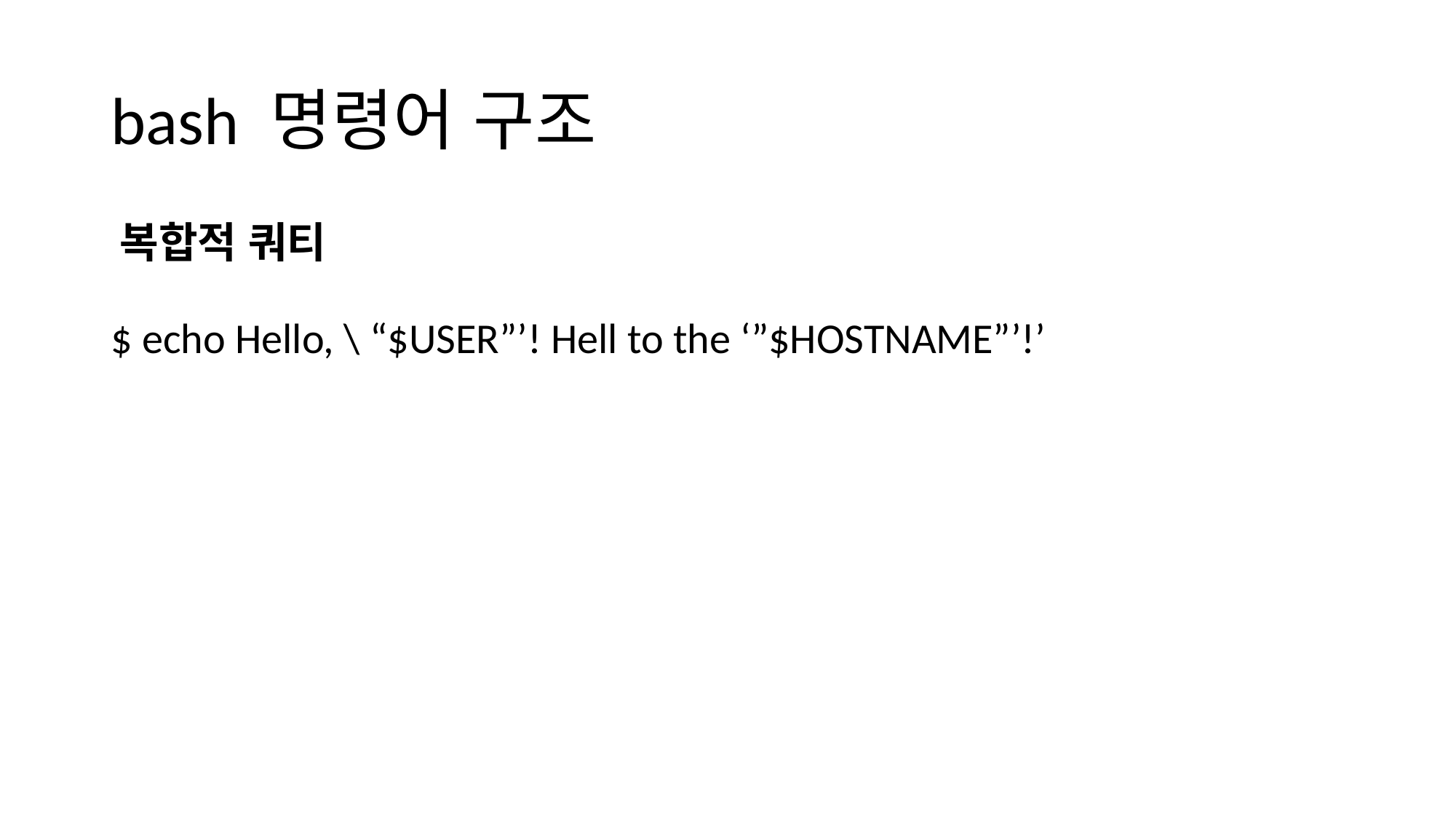

# bash 명령어 구조
복합적 쿼티
$ echo Hello, \ “$USER”’! Hell to the ‘”$HOSTNAME”’!’